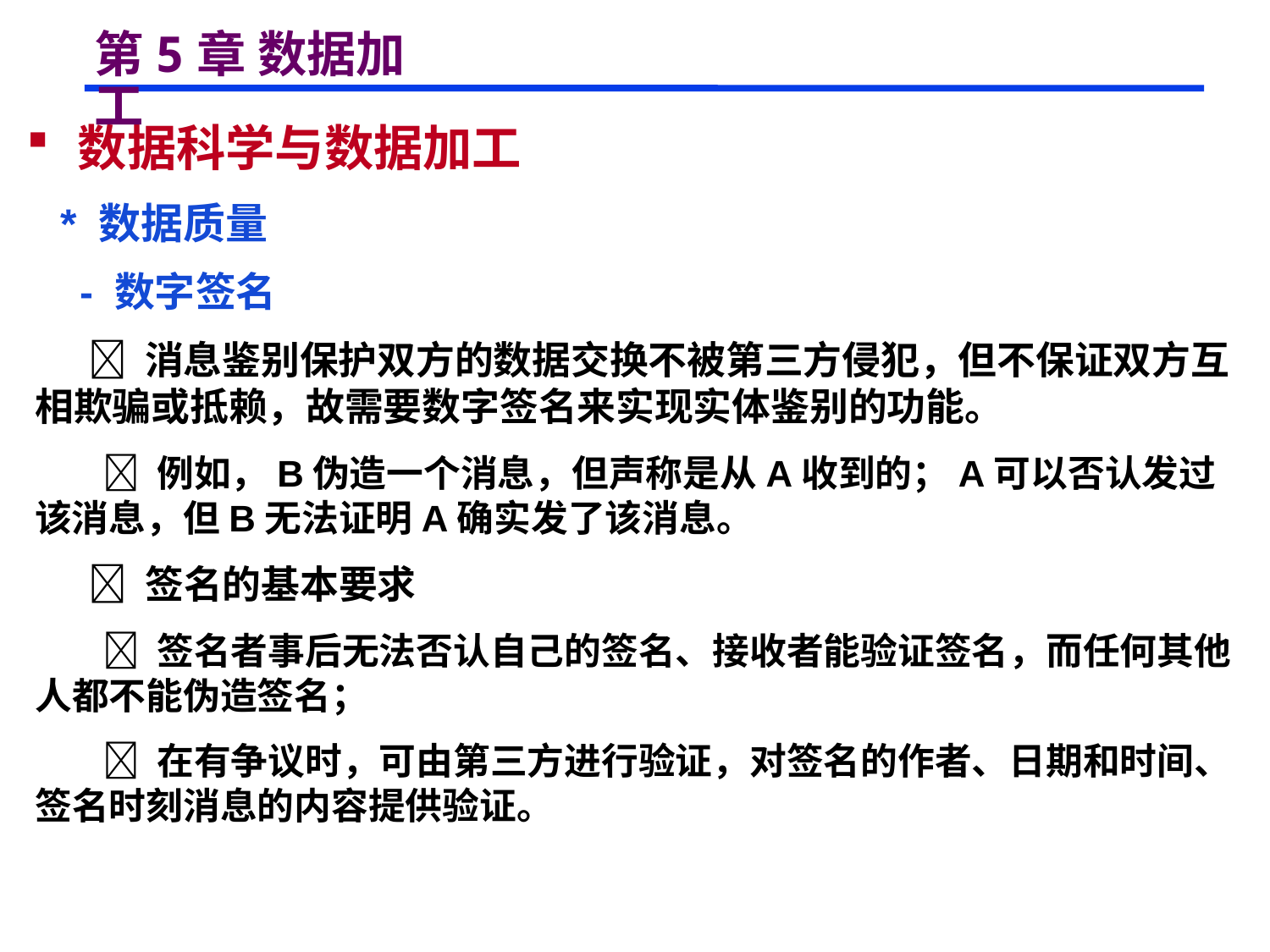

# 第5章 数据加工
 数据科学与数据加工
  * 数据质量
    - 数字签名
      • 消息鉴别保护双方的数据交换不被第三方侵犯，但不保证双方互相欺骗或抵赖，故需要数字签名来实现实体鉴别的功能。
        ♦ 例如，B伪造一个消息，但声称是从A收到的；A可以否认发过该消息，但B无法证明A确实发了该消息。
      • 签名的基本要求
        ♦ 签名者事后无法否认自己的签名、接收者能验证签名，而任何其他人都不能伪造签名；
        ♦ 在有争议时，可由第三方进行验证，对签名的作者、日期和时间、签名时刻消息的内容提供验证。